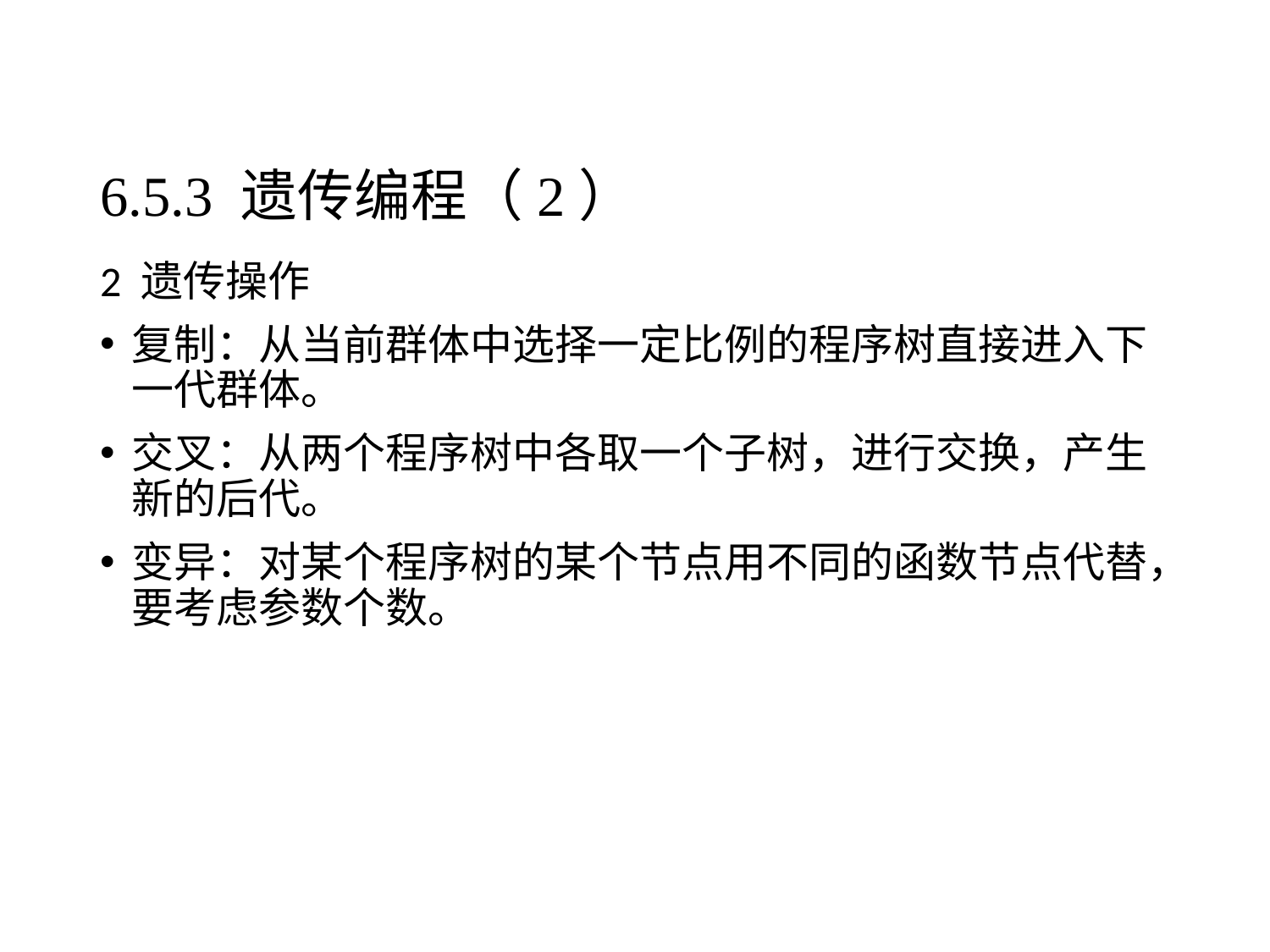

# 6.5.3 遗传编程（2）
2 遗传操作
复制：从当前群体中选择一定比例的程序树直接进入下一代群体。
交叉：从两个程序树中各取一个子树，进行交换，产生新的后代。
变异：对某个程序树的某个节点用不同的函数节点代替，要考虑参数个数。